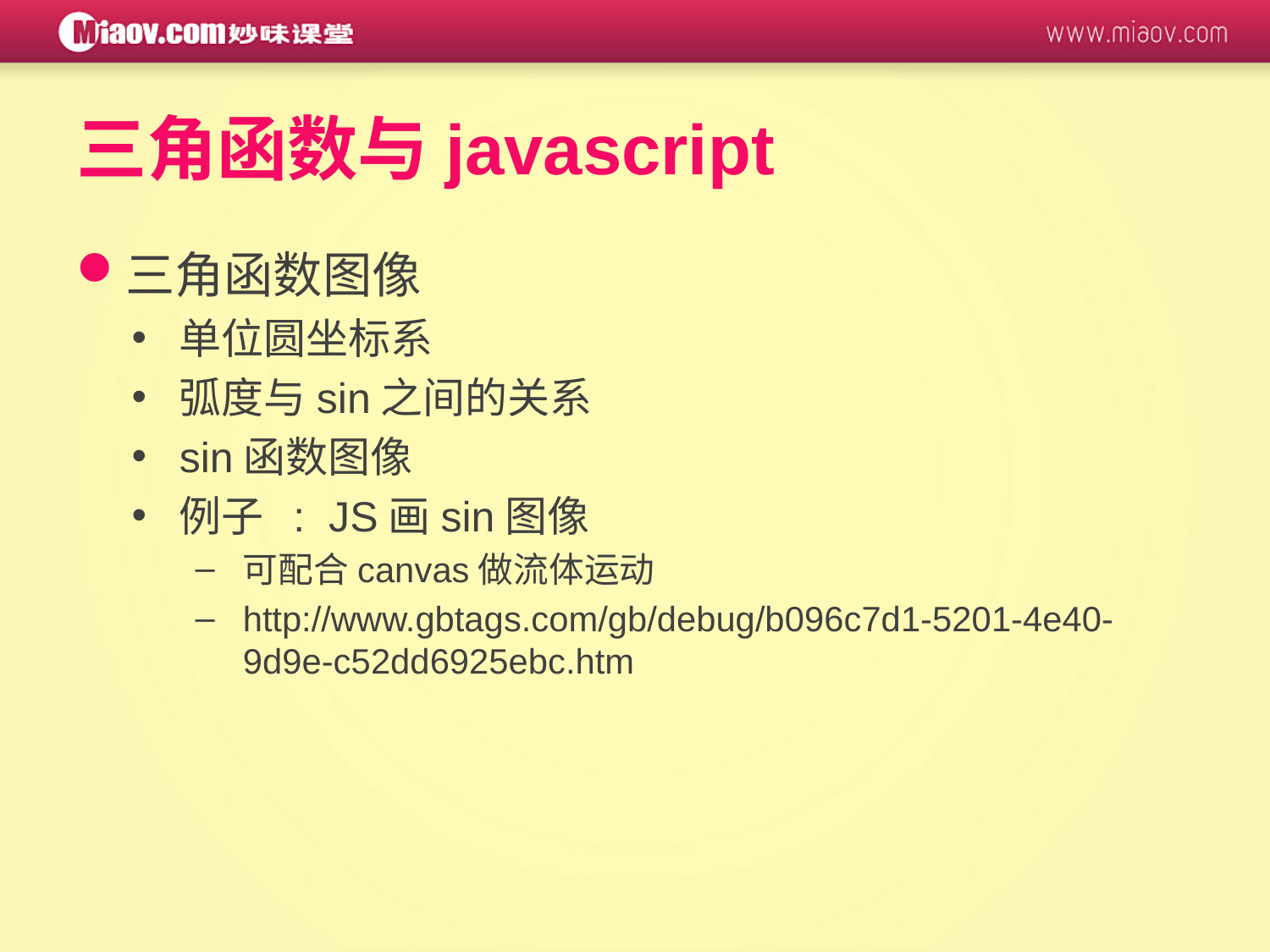

# 三角函数与javascript
三角函数图像
单位圆坐标系
弧度与sin之间的关系
sin函数图像
例子  :  JS画sin图像
可配合canvas做流体运动
http://www.gbtags.com/gb/debug/b096c7d1-5201-4e40-9d9e-c52dd6925ebc.htm